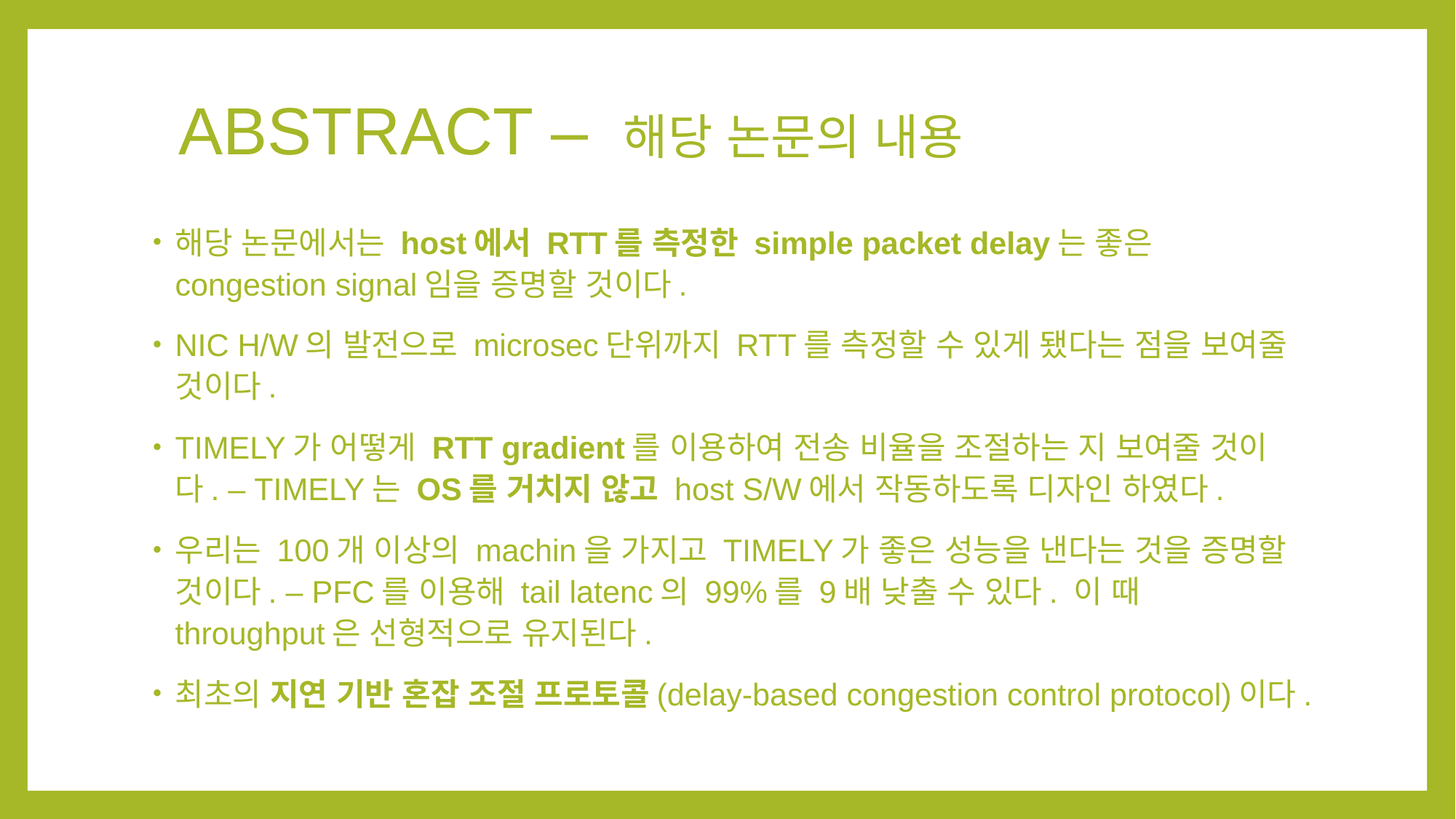

# ABSTRACT – 해당 논문의 내용
해당 논문에서는 host에서 RTT를 측정한 simple packet delay는 좋은 congestion signal임을 증명할 것이다.
NIC H/W의 발전으로 microsec단위까지 RTT를 측정할 수 있게 됐다는 점을 보여줄 것이다.
TIMELY가 어떻게 RTT gradient를 이용하여 전송 비율을 조절하는 지 보여줄 것이다. – TIMELY는 OS를 거치지 않고 host S/W에서 작동하도록 디자인 하였다.
우리는 100개 이상의 machin을 가지고 TIMELY가 좋은 성능을 낸다는 것을 증명할 것이다. – PFC를 이용해 tail latenc의 99%를 9배 낮출 수 있다. 이 때 throughput은 선형적으로 유지된다.
최초의 지연 기반 혼잡 조절 프로토콜(delay-based congestion control protocol)이다.